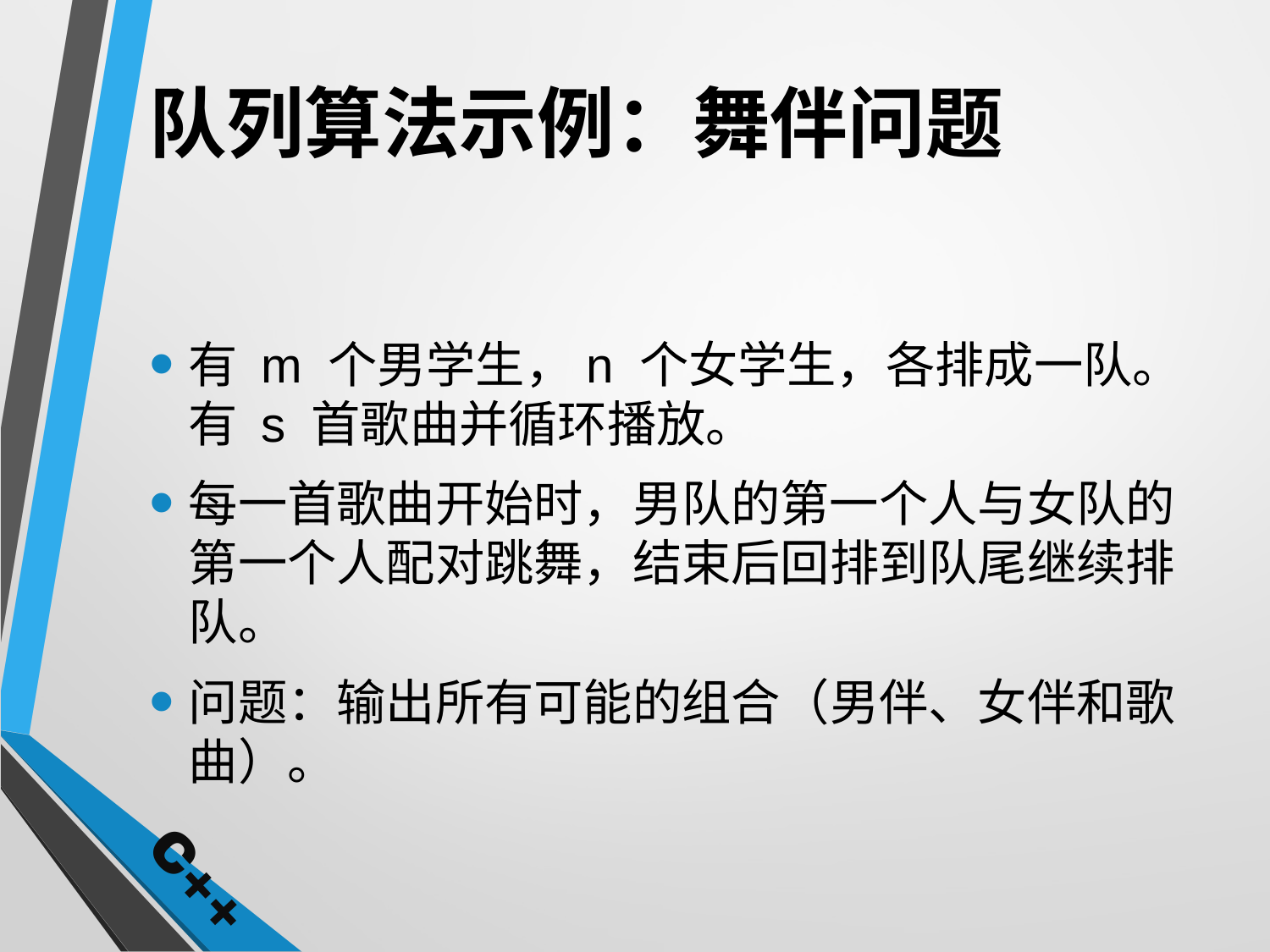

# 队列算法示例：舞伴问题
有 m 个男学生，n 个女学生，各排成一队。有 s 首歌曲并循环播放。
每一首歌曲开始时，男队的第一个人与女队的第一个人配对跳舞，结束后回排到队尾继续排队。
问题：输出所有可能的组合（男伴、女伴和歌曲）。